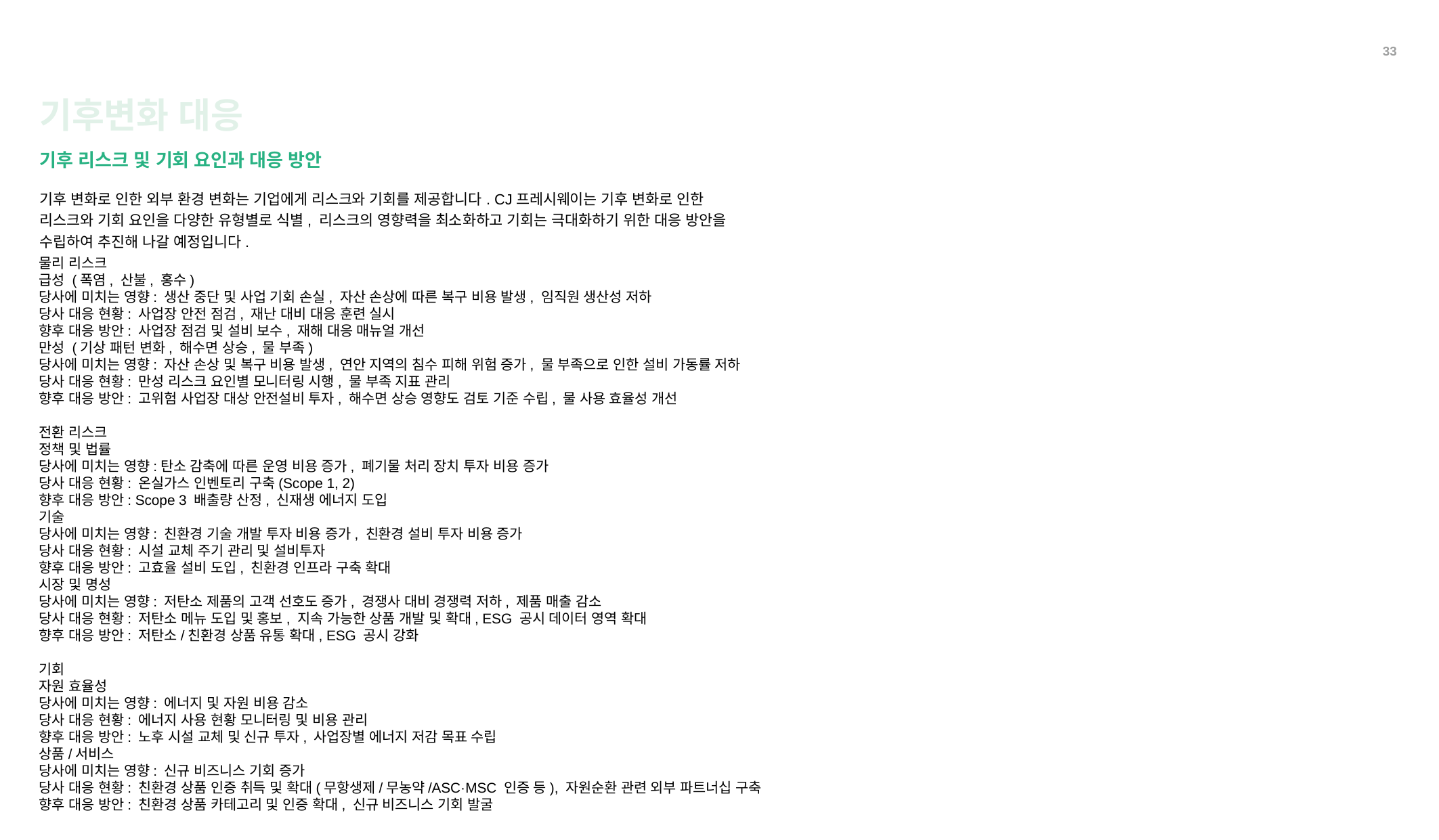

33
기후변화 대응
기후 리스크 및 기회 요인과 대응 방안
기후 변화로 인한 외부 환경 변화는 기업에게 리스크와 기회를 제공합니다. CJ프레시웨이는 기후 변화로 인한 리스크와 기회 요인을 다양한 유형별로 식별, 리스크의 영향력을 최소화하고 기회는 극대화하기 위한 대응 방안을 수립하여 추진해 나갈 예정입니다.
물리 리스크
급성 (폭염, 산불, 홍수)
당사에 미치는 영향: 생산 중단 및 사업 기회 손실, 자산 손상에 따른 복구 비용 발생, 임직원 생산성 저하
당사 대응 현황: 사업장 안전 점검, 재난 대비 대응 훈련 실시
향후 대응 방안: 사업장 점검 및 설비 보수, 재해 대응 매뉴얼 개선
만성 (기상 패턴 변화, 해수면 상승, 물 부족)
당사에 미치는 영향: 자산 손상 및 복구 비용 발생, 연안 지역의 침수 피해 위험 증가, 물 부족으로 인한 설비 가동률 저하
당사 대응 현황: 만성 리스크 요인별 모니터링 시행, 물 부족 지표 관리
향후 대응 방안: 고위험 사업장 대상 안전설비 투자, 해수면 상승 영향도 검토 기준 수립, 물 사용 효율성 개선

전환 리스크
정책 및 법률
당사에 미치는 영향:탄소 감축에 따른 운영 비용 증가, 폐기물 처리 장치 투자 비용 증가
당사 대응 현황: 온실가스 인벤토리 구축(Scope 1, 2)
향후 대응 방안: Scope 3 배출량 산정, 신재생 에너지 도입
기술
당사에 미치는 영향: 친환경 기술 개발 투자 비용 증가, 친환경 설비 투자 비용 증가
당사 대응 현황: 시설 교체 주기 관리 및 설비투자
향후 대응 방안: 고효율 설비 도입, 친환경 인프라 구축 확대
시장 및 명성
당사에 미치는 영향: 저탄소 제품의 고객 선호도 증가, 경쟁사 대비 경쟁력 저하, 제품 매출 감소
당사 대응 현황: 저탄소 메뉴 도입 및 홍보, 지속 가능한 상품 개발 및 확대, ESG 공시 데이터 영역 확대
향후 대응 방안: 저탄소/친환경 상품 유통 확대, ESG 공시 강화

기회
자원 효율성
당사에 미치는 영향: 에너지 및 자원 비용 감소
당사 대응 현황: 에너지 사용 현황 모니터링 및 비용 관리
향후 대응 방안: 노후 시설 교체 및 신규 투자, 사업장별 에너지 저감 목표 수립
상품/서비스
당사에 미치는 영향: 신규 비즈니스 기회 증가
당사 대응 현황: 친환경 상품 인증 취득 및 확대(무항생제/무농약/ASC·MSC 인증 등), 자원순환 관련 외부 파트너십 구축
향후 대응 방안: 친환경 상품 카테고리 및 인증 확대, 신규 비즈니스 기회 발굴